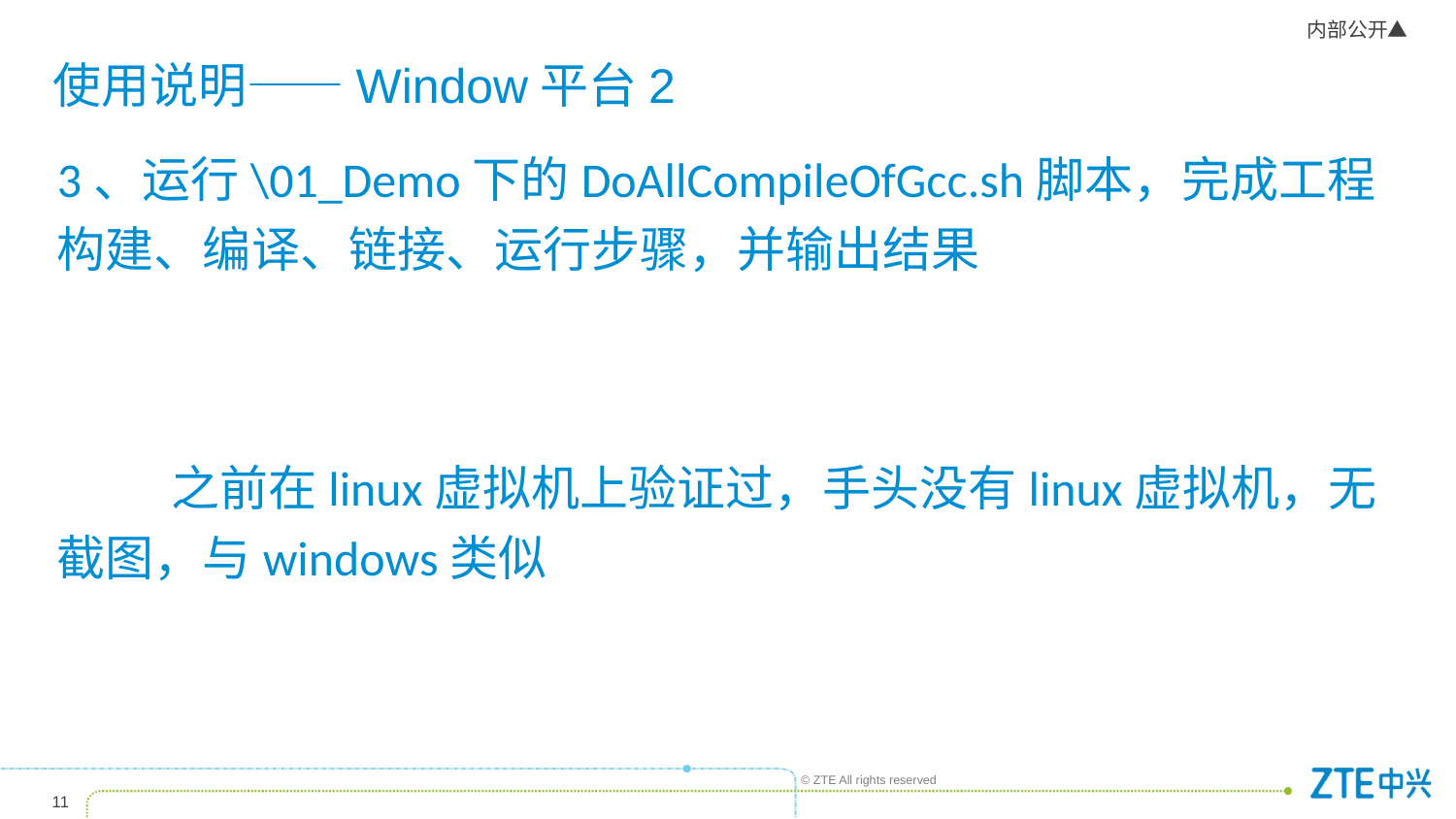

# 使用说明——Window平台2
3、运行\01_Demo下的DoAllCompileOfGcc.sh脚本，完成工程构建、编译、链接、运行步骤，并输出结果

之前在linux虚拟机上验证过，手头没有linux虚拟机，无截图，与windows类似